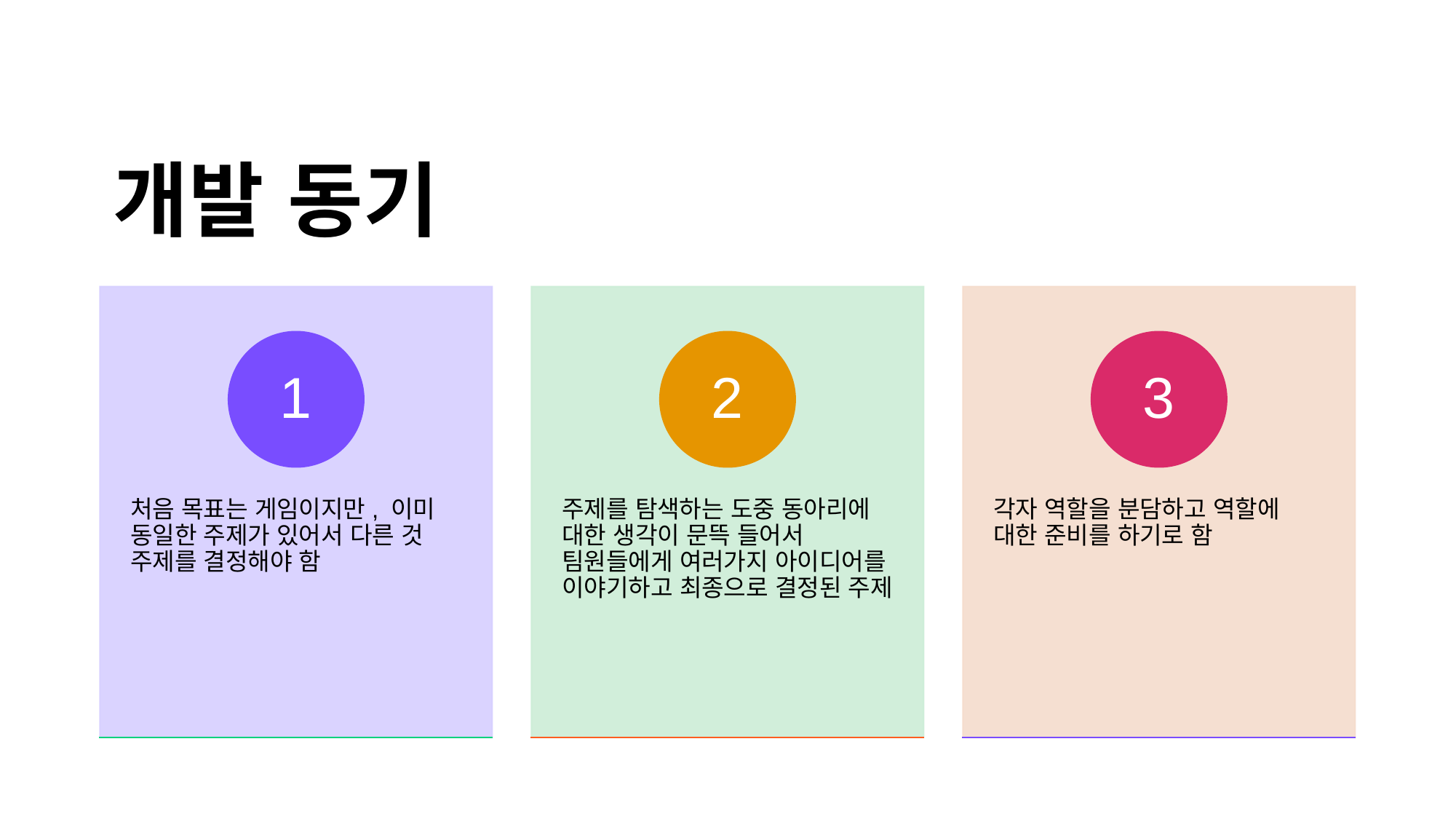

# 개발 동기
처음 목표는 게임이지만, 이미 동일한 주제가 있어서 다른 것 주제를 결정해야 함
1
주제를 탐색하는 도중 동아리에 대한 생각이 문뜩 들어서 팀원들에게 여러가지 아이디어를 이야기하고 최종으로 결정된 주제
2
각자 역할을 분담하고 역할에 대한 준비를 하기로 함
3